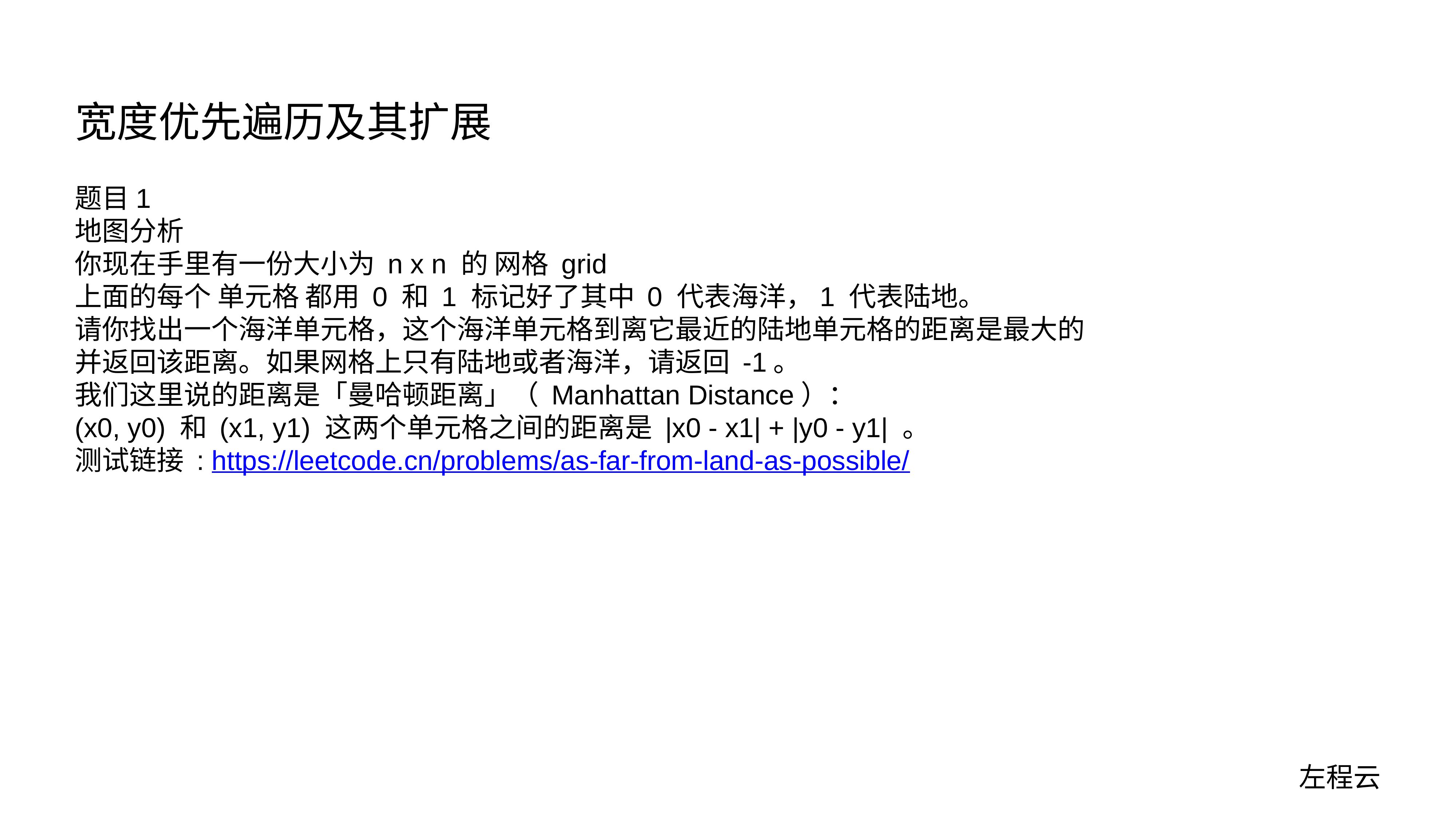

# 宽度优先遍历及其扩展
题目1
地图分析
你现在手里有一份大小为 n x n 的 网格 grid
上面的每个 单元格 都用 0 和 1 标记好了其中 0 代表海洋，1 代表陆地。
请你找出一个海洋单元格，这个海洋单元格到离它最近的陆地单元格的距离是最大的
并返回该距离。如果网格上只有陆地或者海洋，请返回 -1。
我们这里说的距离是「曼哈顿距离」（ Manhattan Distance）：
(x0, y0) 和 (x1, y1) 这两个单元格之间的距离是 |x0 - x1| + |y0 - y1| 。
测试链接 : https://leetcode.cn/problems/as-far-from-land-as-possible/

左程云